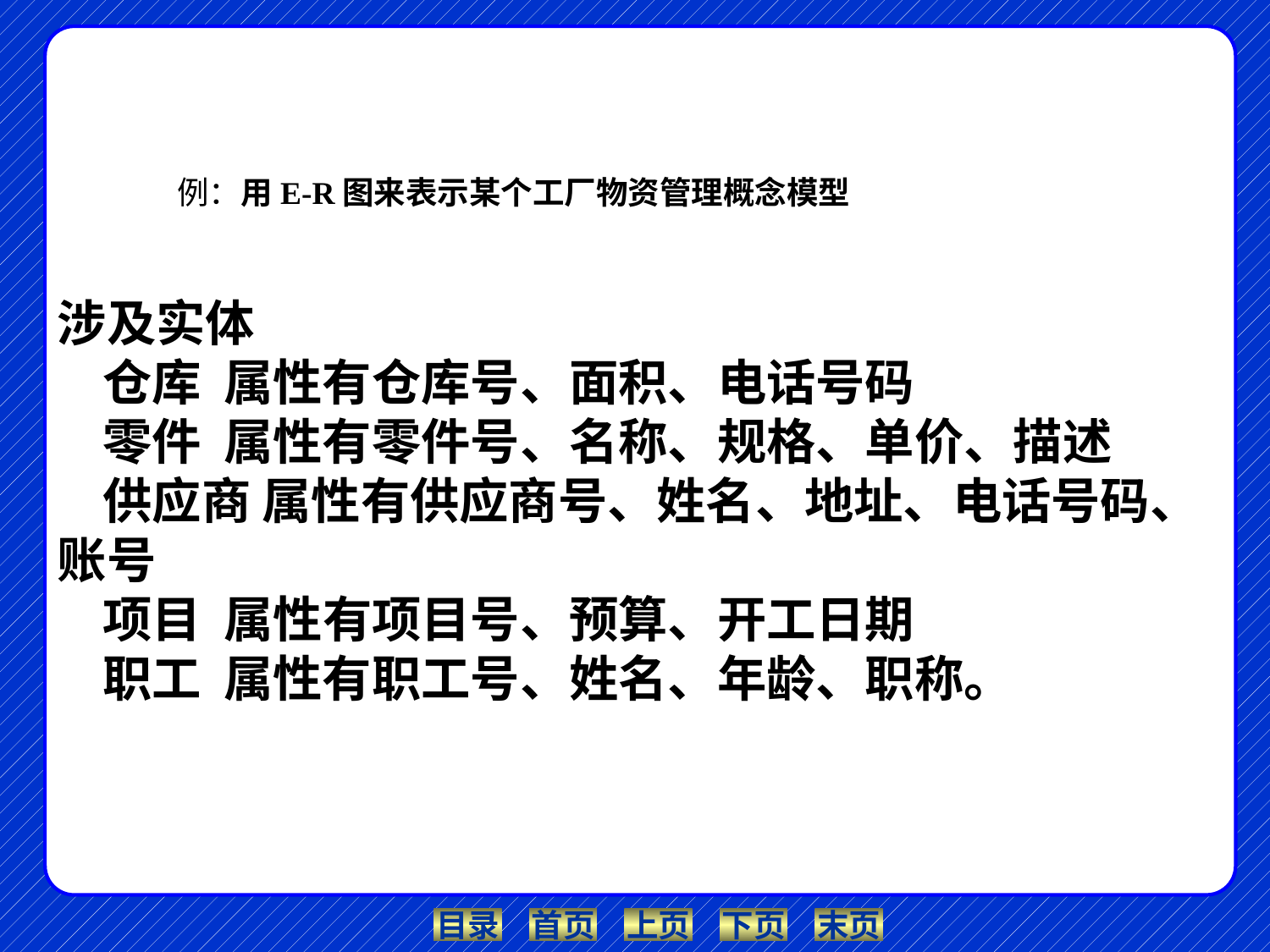

An Introduction to Database Systenm
例：用E-R图来表示某个工厂物资管理概念模型
涉及实体
   仓库  属性有仓库号、面积、电话号码
   零件  属性有零件号、名称、规格、单价、描述
   供应商 属性有供应商号、姓名、地址、电话号码、账号
   项目  属性有项目号、预算、开工日期
   职工  属性有职工号、姓名、年龄、职称。